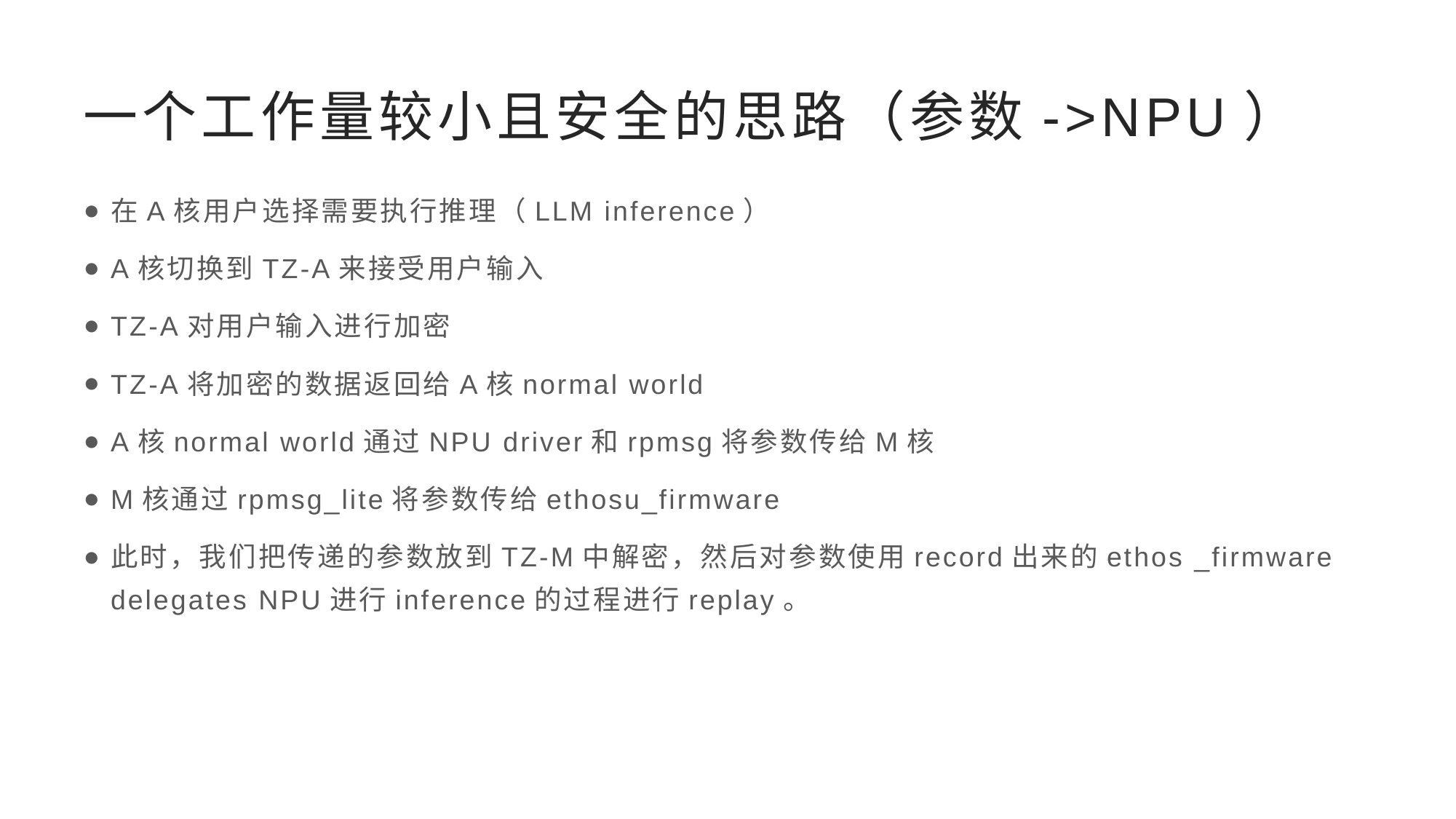

# 一个工作量较小且安全的思路（参数->NPU）
在A核用户选择需要执行推理（LLM inference）
A核切换到TZ-A来接受用户输入
TZ-A对用户输入进行加密
TZ-A将加密的数据返回给A核normal world
A核normal world通过NPU driver和rpmsg将参数传给M核
M核通过rpmsg_lite将参数传给ethosu_firmware
此时，我们把传递的参数放到TZ-M中解密，然后对参数使用record出来的ethos _firmware delegates NPU进行inference的过程进行replay。